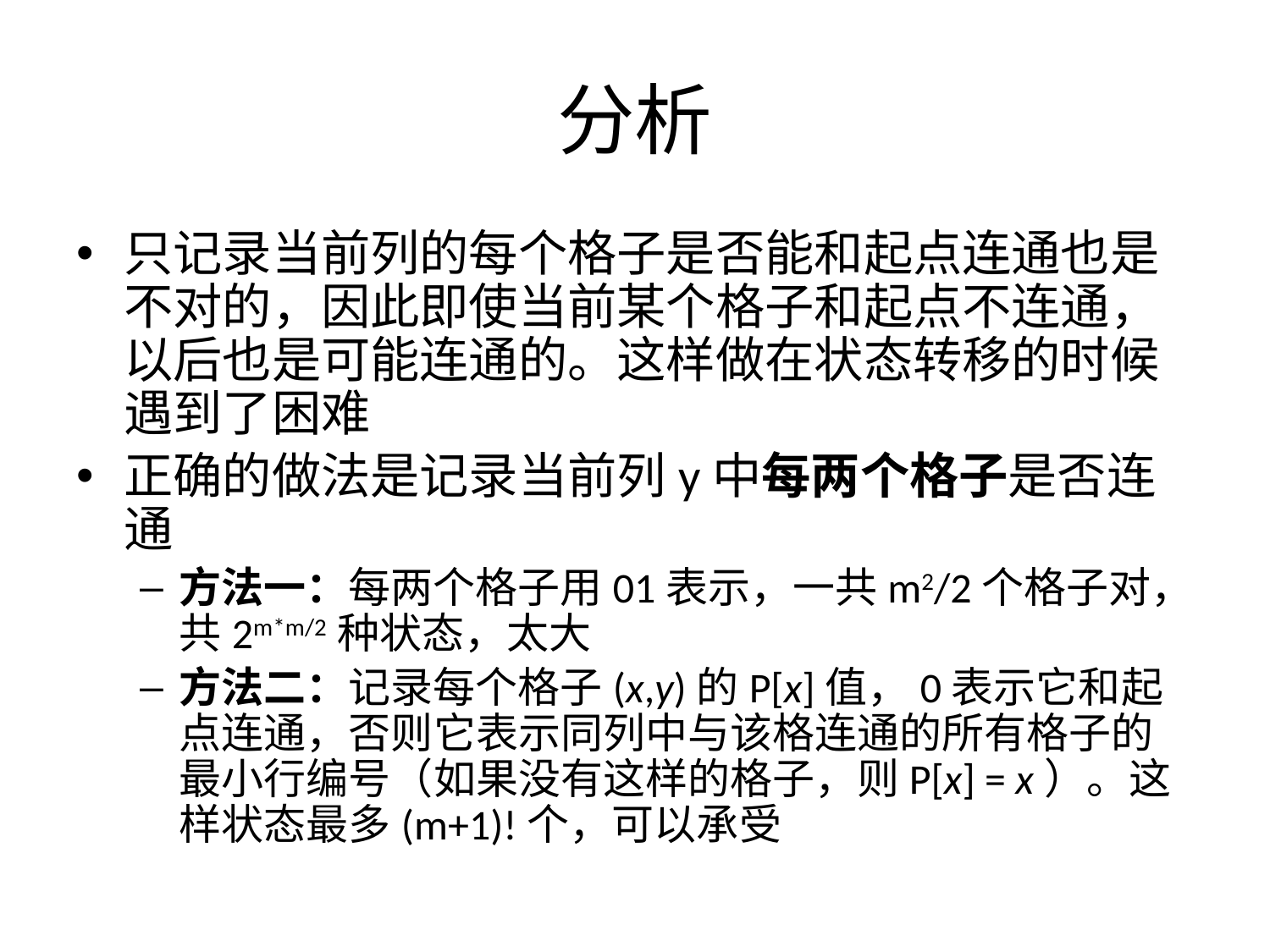

# 分析
只记录当前列的每个格子是否能和起点连通也是不对的，因此即使当前某个格子和起点不连通，以后也是可能连通的。这样做在状态转移的时候遇到了困难
正确的做法是记录当前列y中每两个格子是否连通
方法一：每两个格子用01表示，一共m2/2个格子对，共2m*m/2种状态，太大
方法二：记录每个格子(x,y)的P[x]值，0表示它和起点连通，否则它表示同列中与该格连通的所有格子的最小行编号（如果没有这样的格子，则P[x] = x）。这样状态最多(m+1)!个，可以承受